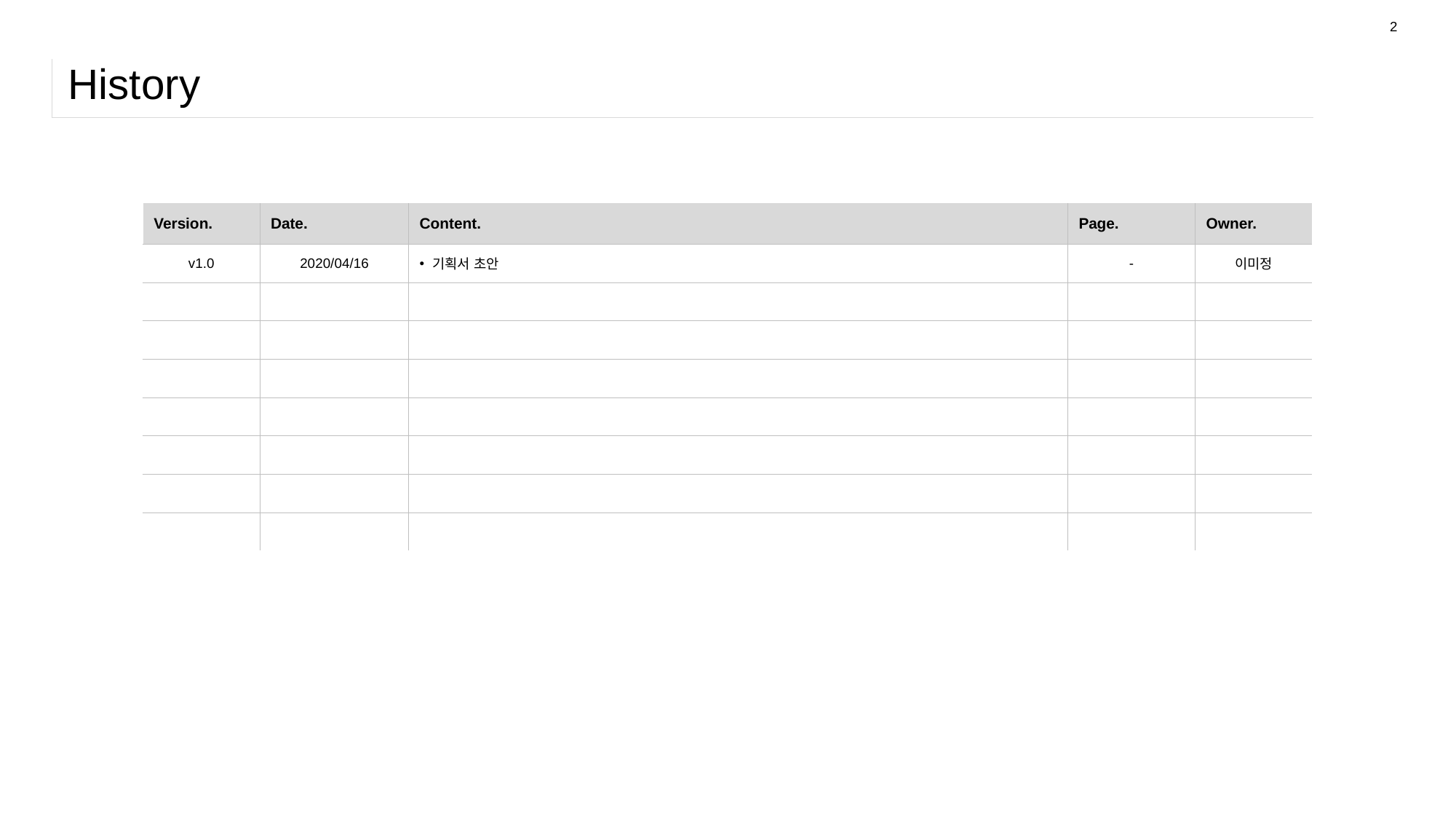

2
# History
| Version. | Date. | Content. | Page. | Owner. |
| --- | --- | --- | --- | --- |
| v1.0 | 2020/04/16 | 기획서 초안 | - | 이미정 |
|  |  |  |  |  |
|  |  |  |  |  |
|  |  |  |  |  |
|  |  |  |  |  |
|  |  |  |  |  |
|  |  |  |  |  |
|  |  |  |  |  |